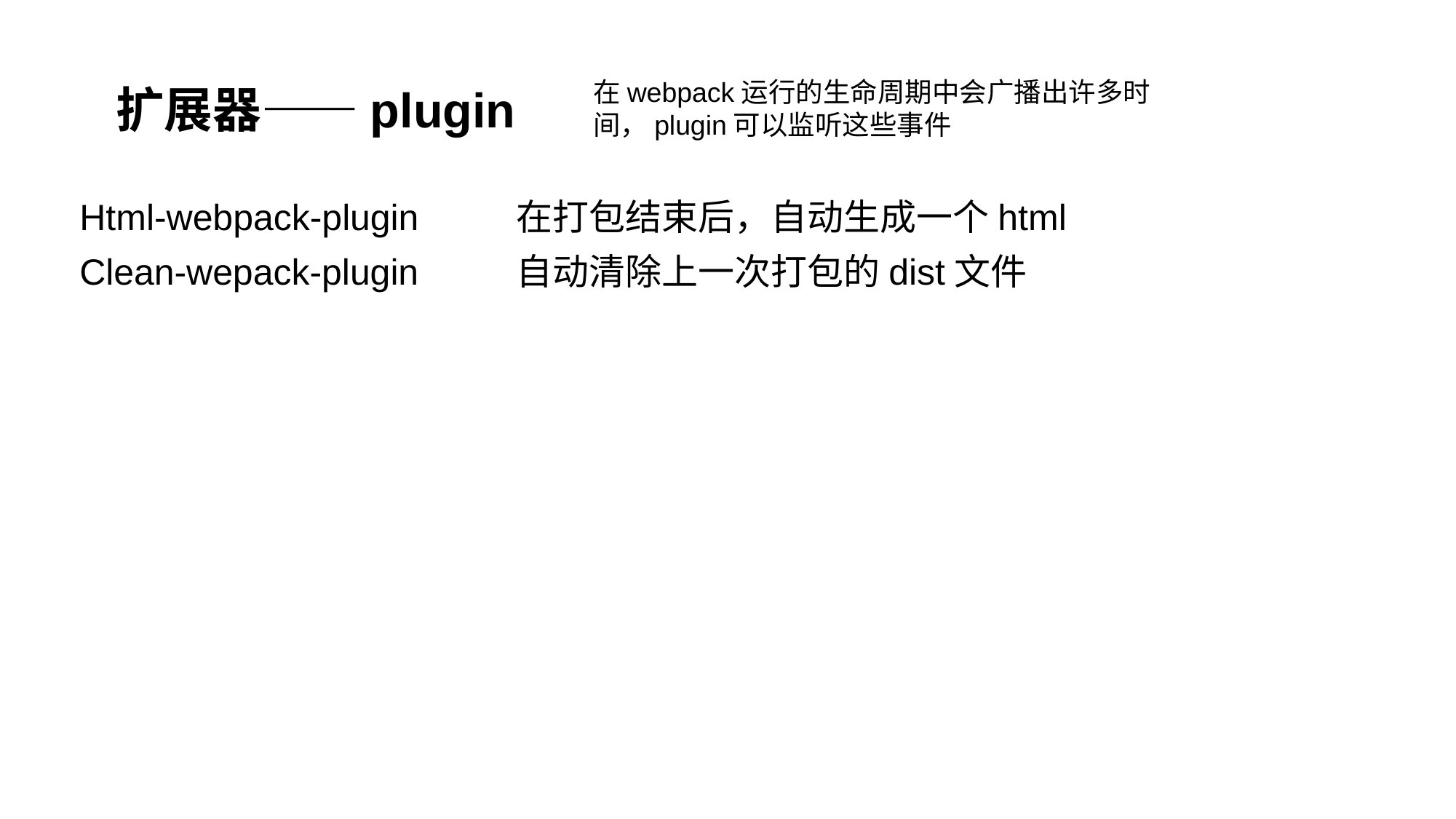

# 扩展器——plugin
在webpack运行的生命周期中会广播出许多时间，plugin可以监听这些事件
Html-webpack-plugin	在打包结束后，自动生成一个html
Clean-wepack-plugin 	自动清除上一次打包的dist文件